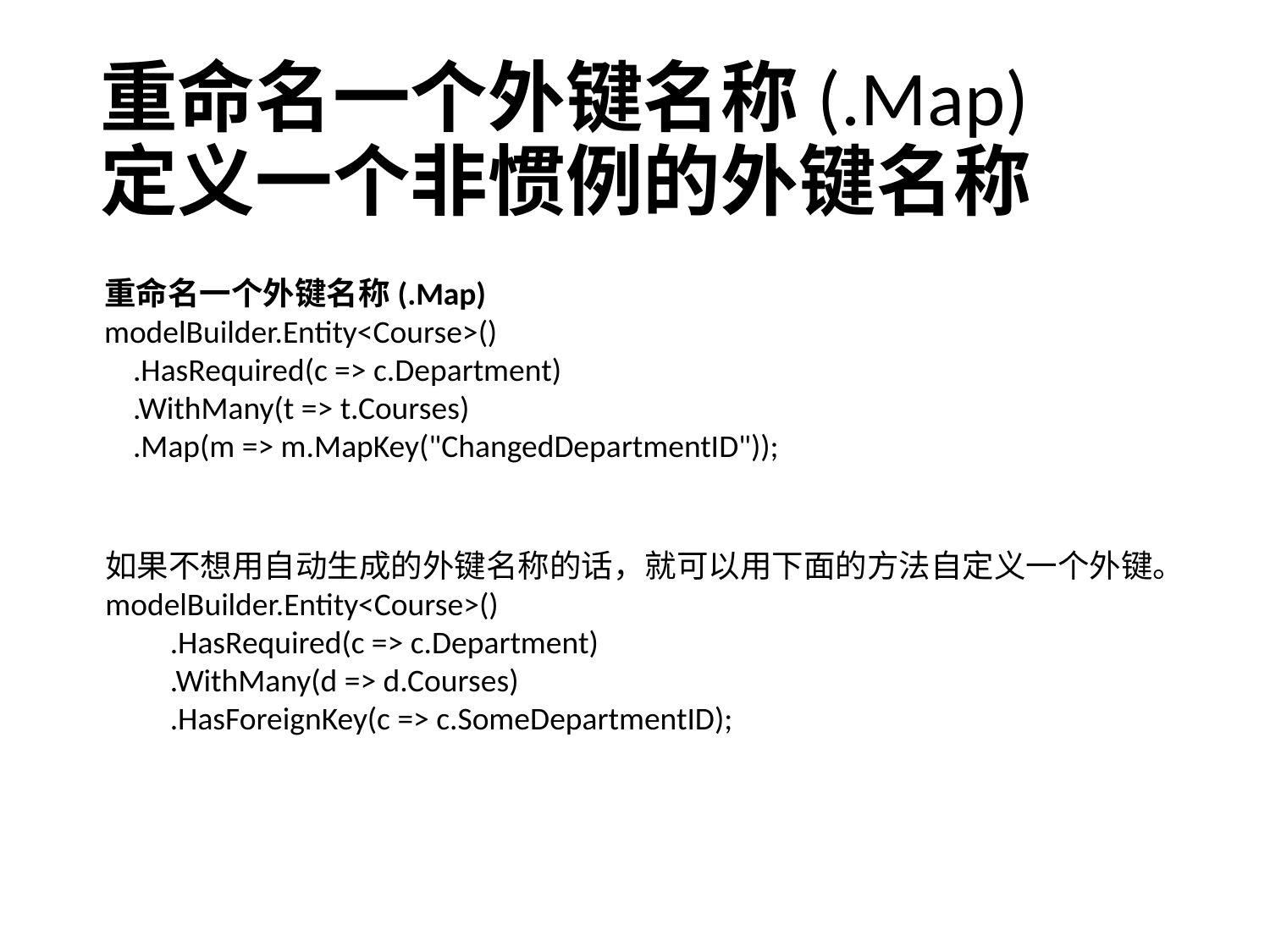

# 重命名一个外键名称(.Map) 定义一个非惯例的外键名称
重命名一个外键名称(.Map)
modelBuilder.Entity<Course>()
    .HasRequired(c => c.Department)
    .WithMany(t => t.Courses)
    .Map(m => m.MapKey("ChangedDepartmentID"));
如果不想用自动生成的外键名称的话，就可以用下面的方法自定义一个外键。
modelBuilder.Entity<Course>()
         .HasRequired(c => c.Department)
         .WithMany(d => d.Courses)
         .HasForeignKey(c => c.SomeDepartmentID);